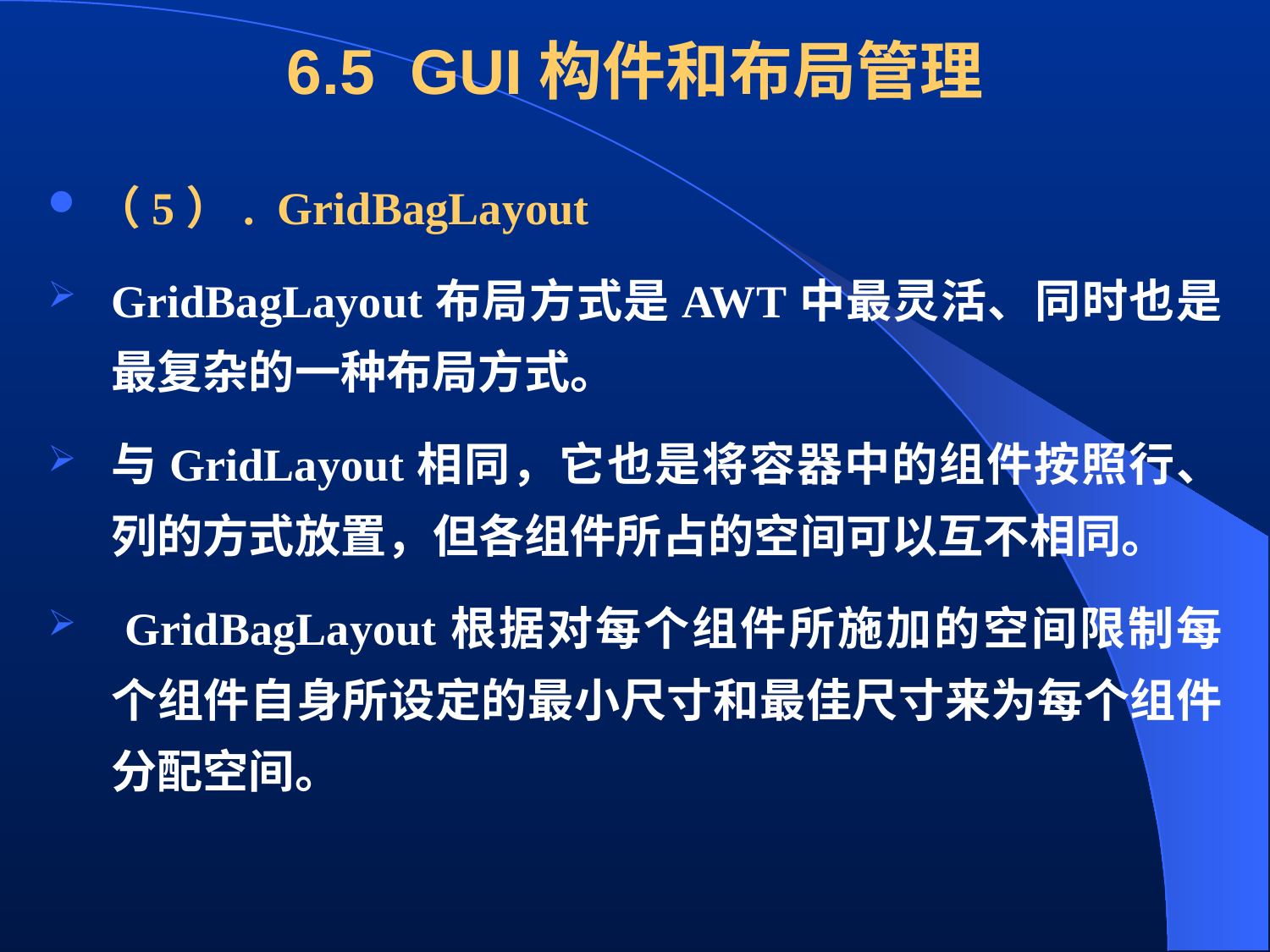

# 6.5  GUI构件和布局管理
（5）.  GridBagLayout
GridBagLayout布局方式是AWT中最灵活、同时也是最复杂的一种布局方式。
与GridLayout相同，它也是将容器中的组件按照行、列的方式放置，但各组件所占的空间可以互不相同。
 GridBagLayout根据对每个组件所施加的空间限制每个组件自身所设定的最小尺寸和最佳尺寸来为每个组件分配空间。